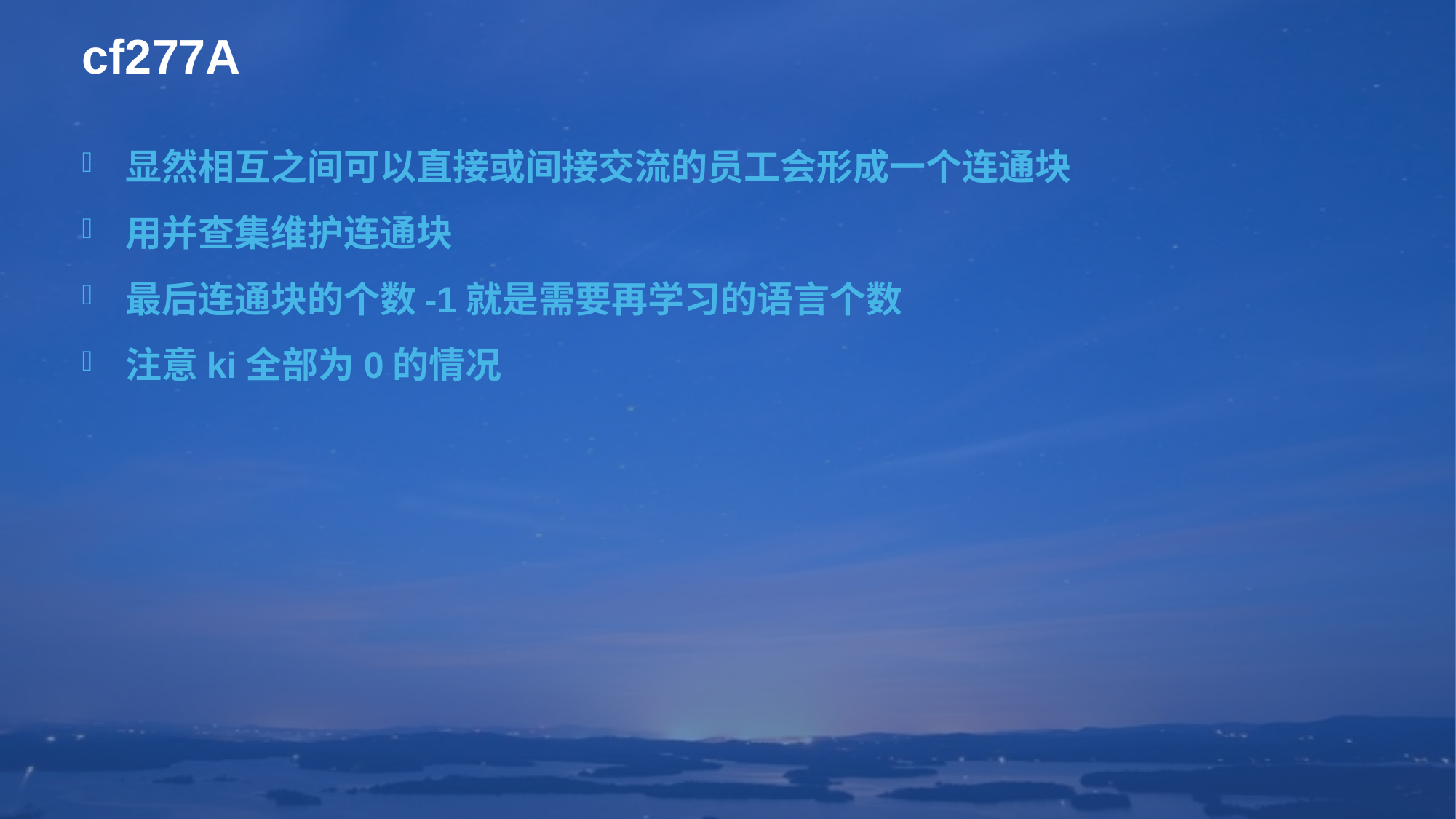

# cf277A
显然相互之间可以直接或间接交流的员工会形成一个连通块
用并查集维护连通块
最后连通块的个数-1就是需要再学习的语言个数
注意ki全部为0的情况